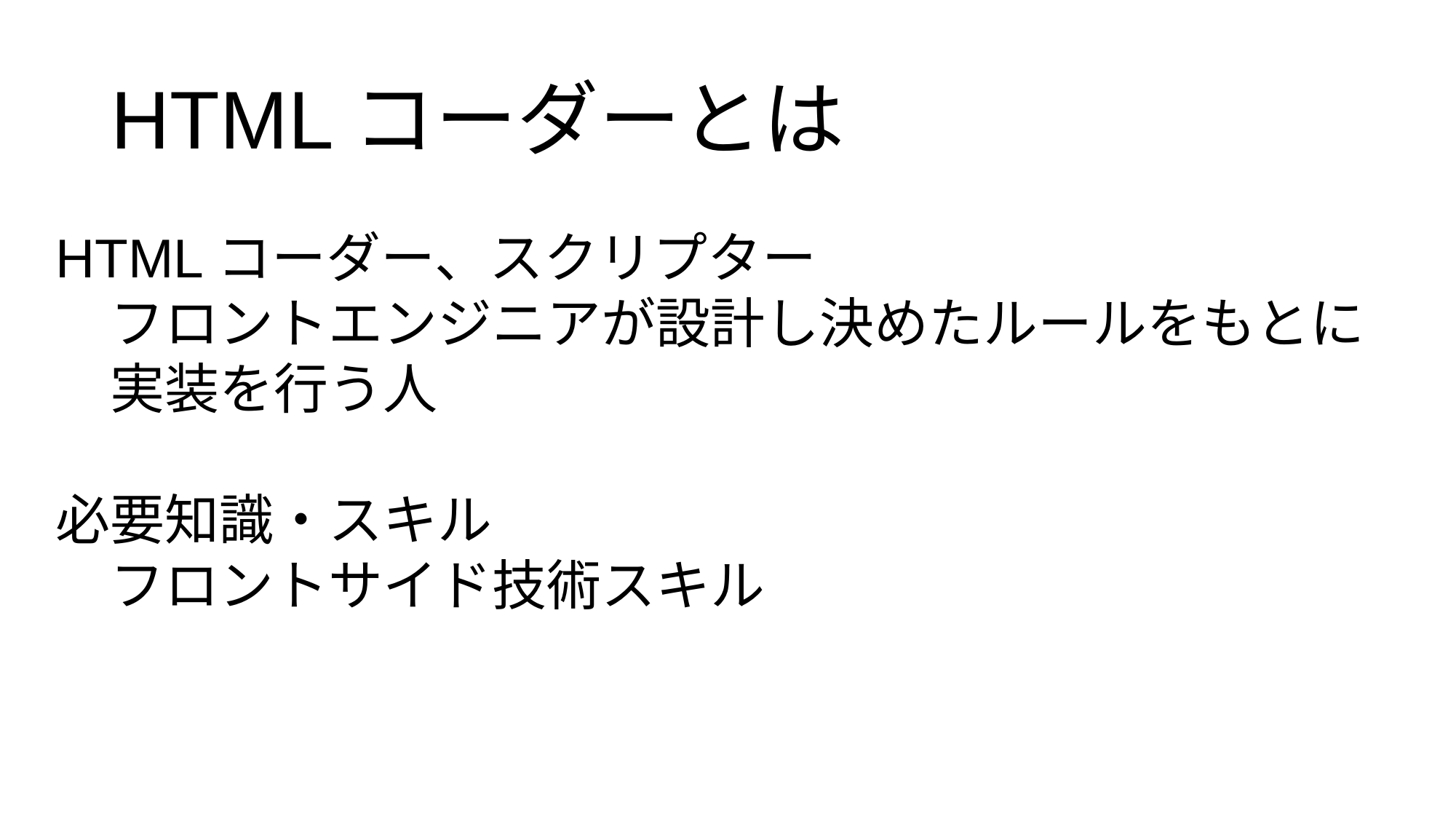

# HTMLコーダーとは
HTMLコーダー、スクリプター
　フロントエンジニアが設計し決めたルールをもとに
　実装を行う人

必要知識・スキル
　フロントサイド技術スキル